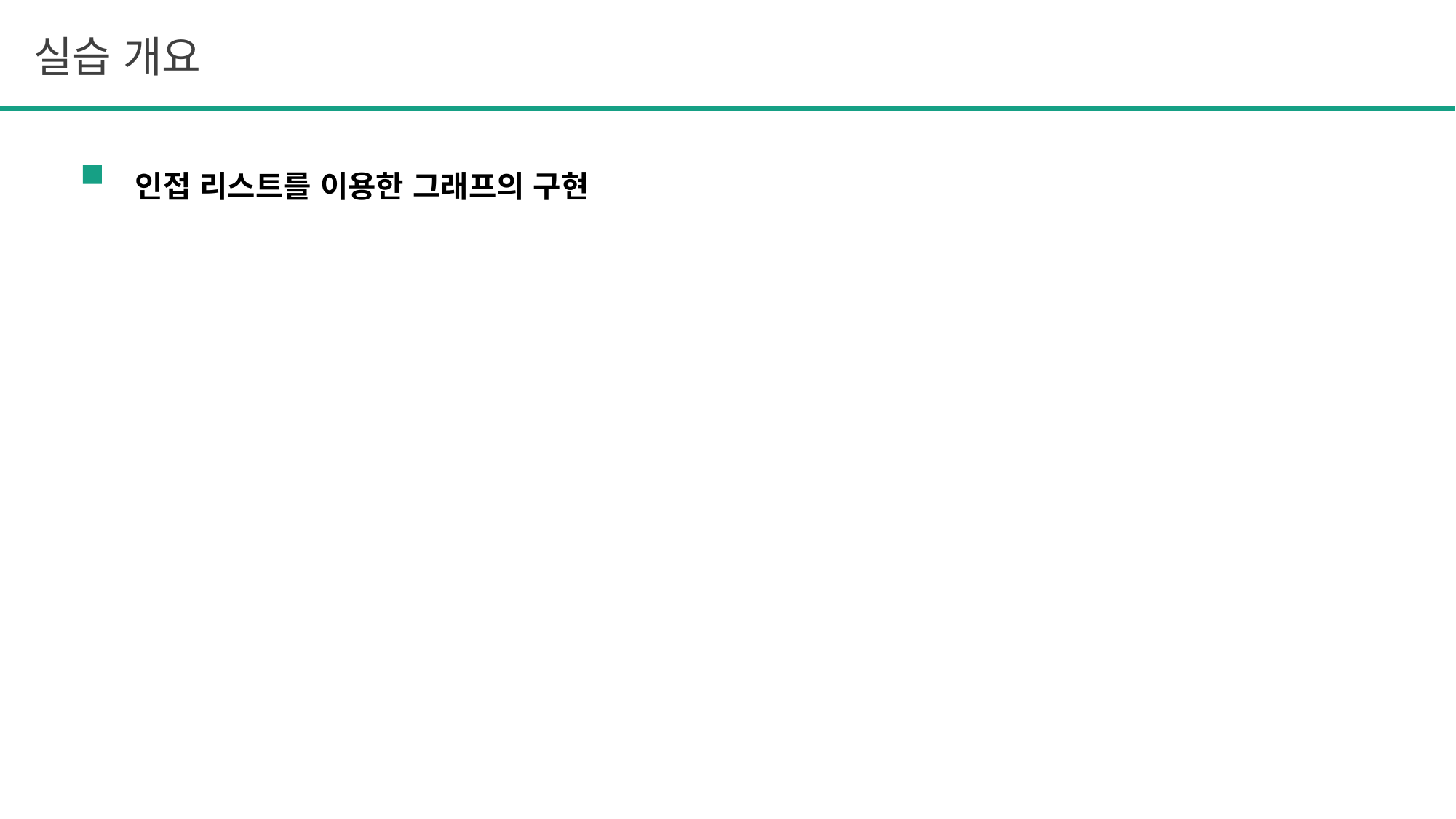

실습 개요
인접 리스트를 이용한 그래프의 구현